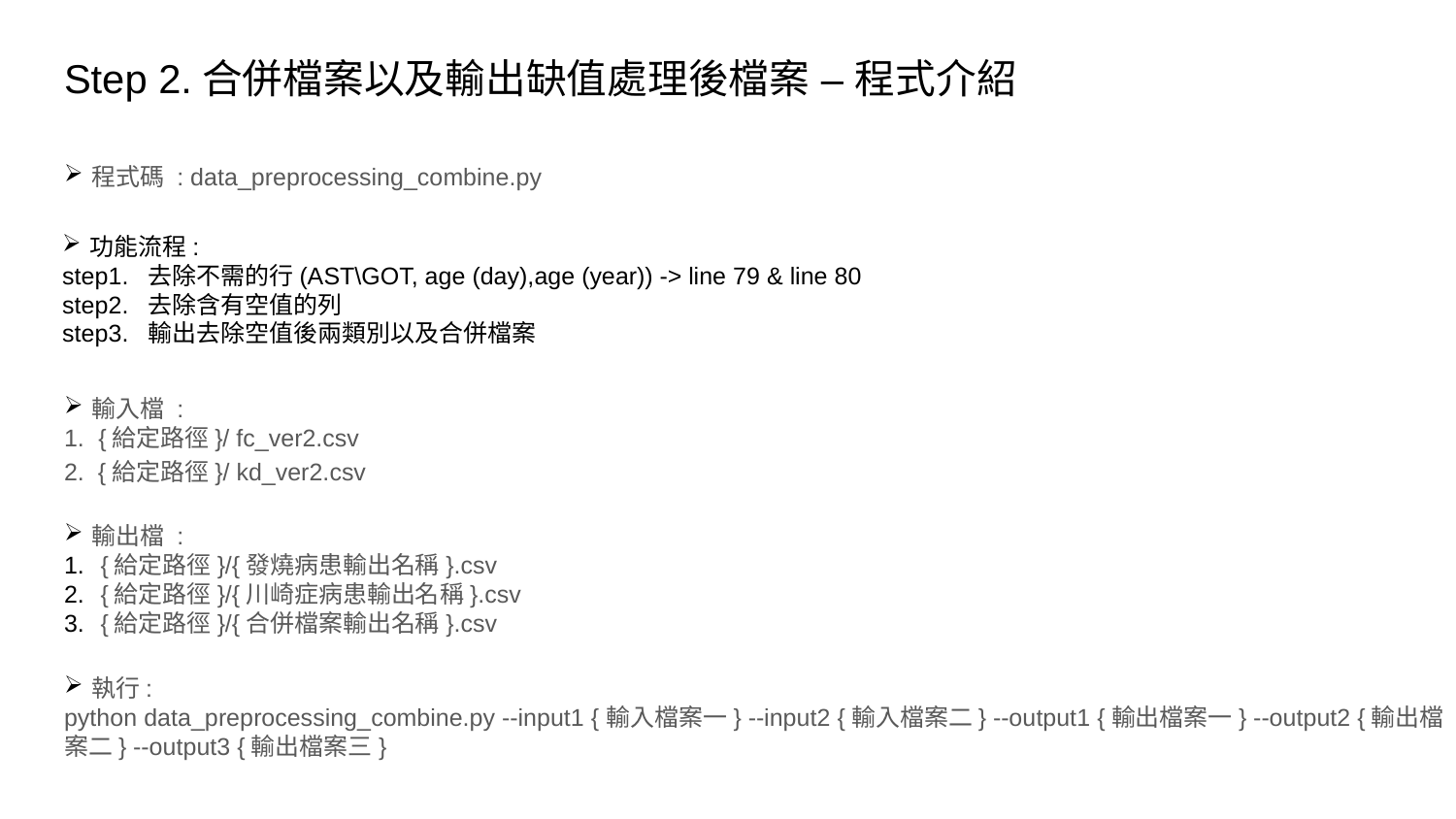

# Step 2.合併檔案以及輸出缺值處理後檔案 – 程式介紹
程式碼 : data_preprocessing_combine.py
功能流程:
step1.  去除不需的行(AST\GOT, age (day),age (year)) -> line 79 & line 80
step2.  去除含有空值的列
step3.  輸出去除空值後兩類別以及合併檔案
輸入檔 :
1.  {給定路徑}/ fc_ver2.csv
2.  {給定路徑}/ kd_ver2.csv
輸出檔 :
{給定路徑}/{發燒病患輸出名稱}.csv
{給定路徑}/{川崎症病患輸出名稱}.csv
{給定路徑}/{合併檔案輸出名稱}.csv
執行:
python data_preprocessing_combine.py --input1 {輸入檔案一} --input2 {輸入檔案二} --output1 {輸出檔案一} --output2 {輸出檔案二} --output3 {輸出檔案三}